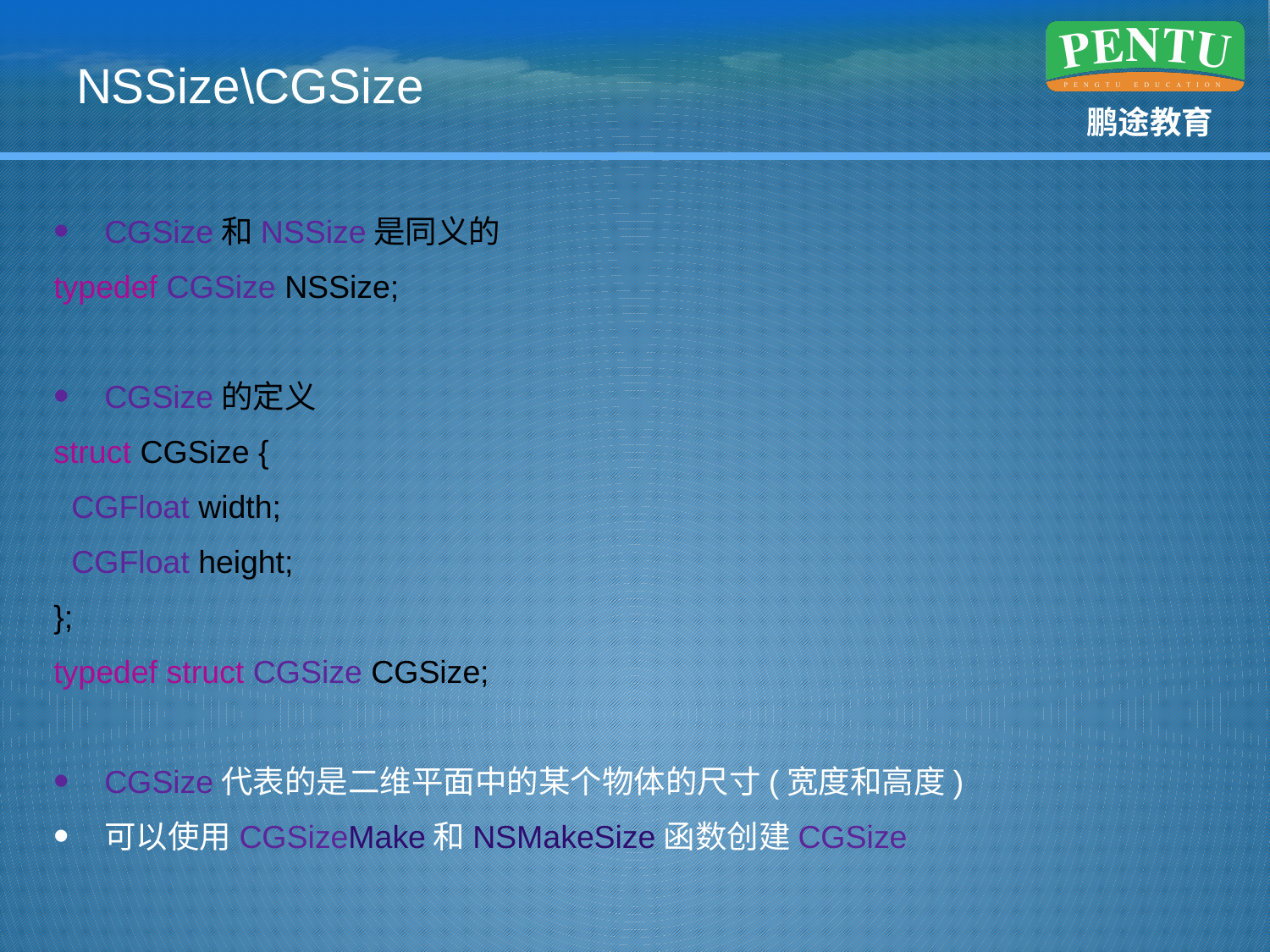

# NSSize\CGSize
CGSize和NSSize是同义的
typedef CGSize NSSize;

CGSize的定义
struct CGSize {
  CGFloat width;
  CGFloat height;
};
typedef struct CGSize CGSize;

CGSize代表的是二维平面中的某个物体的尺寸(宽度和高度)
可以使用CGSizeMake和NSMakeSize函数创建CGSize